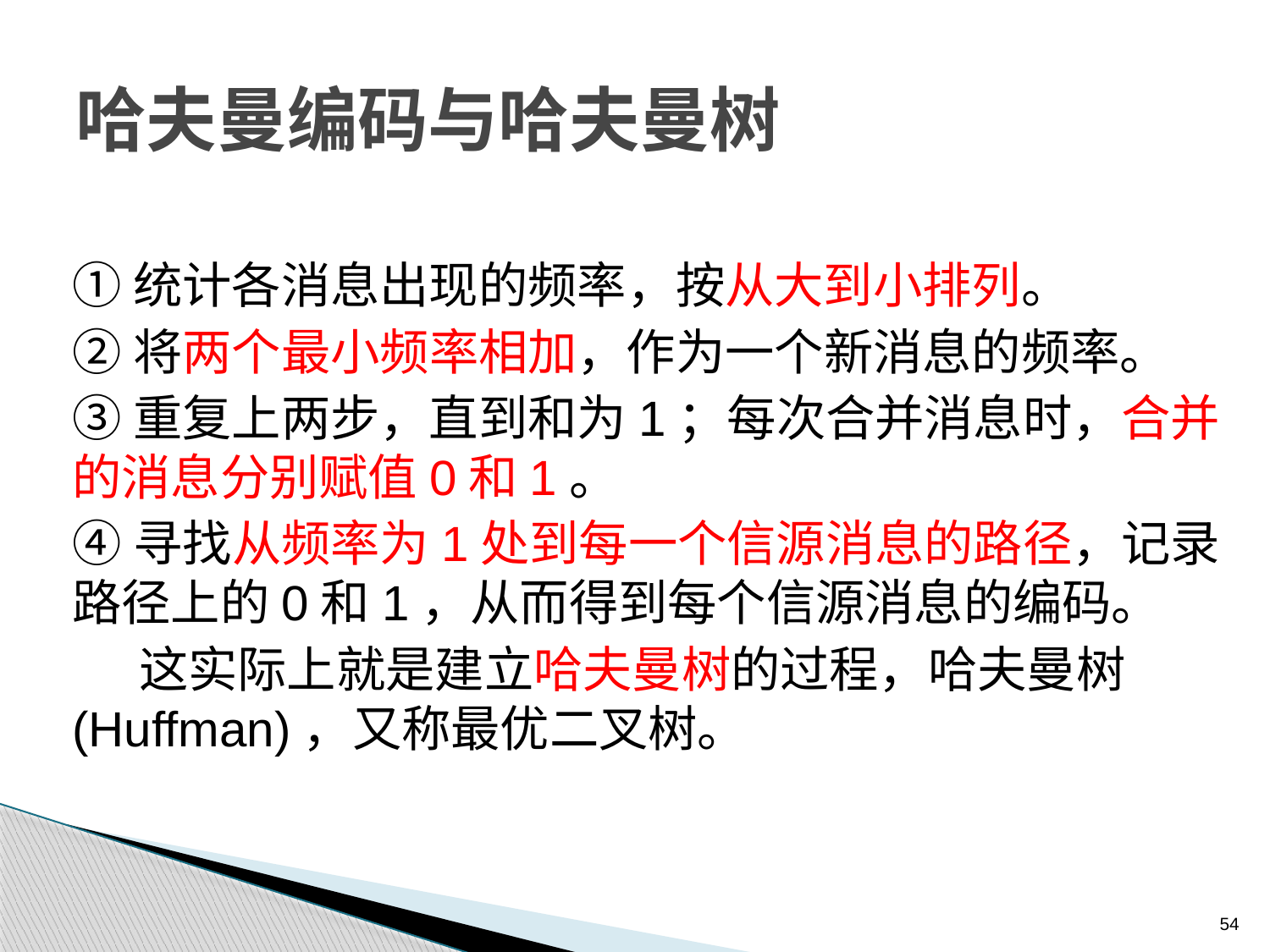

# 哈夫曼编码与哈夫曼树
①统计各消息出现的频率，按从大到小排列。
②将两个最小频率相加，作为一个新消息的频率。
③重复上两步，直到和为1；每次合并消息时，合并的消息分别赋值0和1。
④寻找从频率为1处到每一个信源消息的路径，记录路径上的0和1，从而得到每个信源消息的编码。
     这实际上就是建立哈夫曼树的过程，哈夫曼树(Huffman)，又称最优二叉树。

54